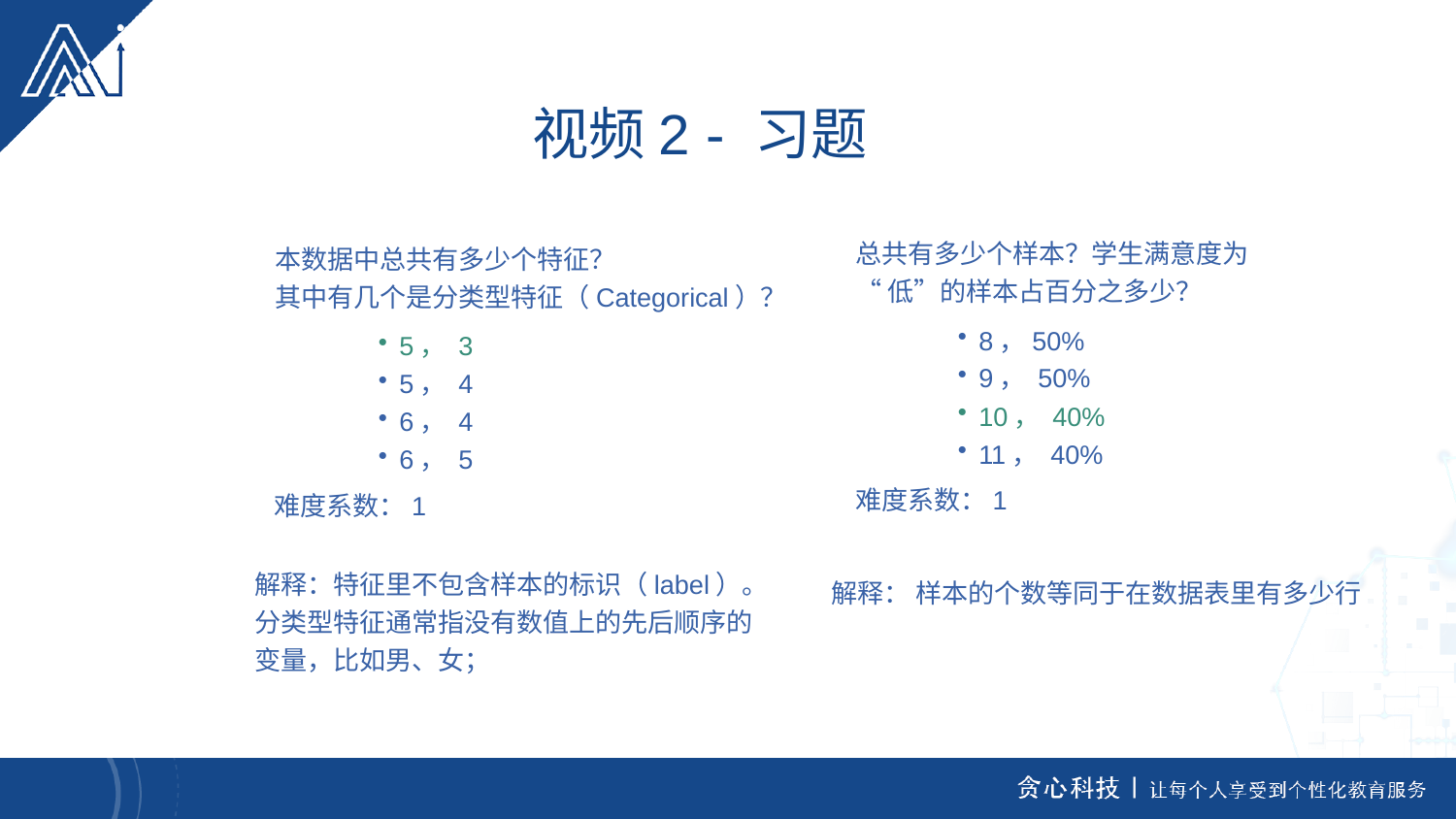

视频2 - 习题
总共有多少个样本？学生满意度为
“低”的样本占百分之多少？
本数据中总共有多少个特征？
其中有几个是分类型特征（Categorical）？
8，50%
9， 50%
10， 40%
11， 40%
5， 3
5， 4
6， 4
6， 5
难度系数：1
难度系数：1
解释：特征里不包含样本的标识（label）。
分类型特征通常指没有数值上的先后顺序的
变量，比如男、女；
解释： 样本的个数等同于在数据表里有多少行